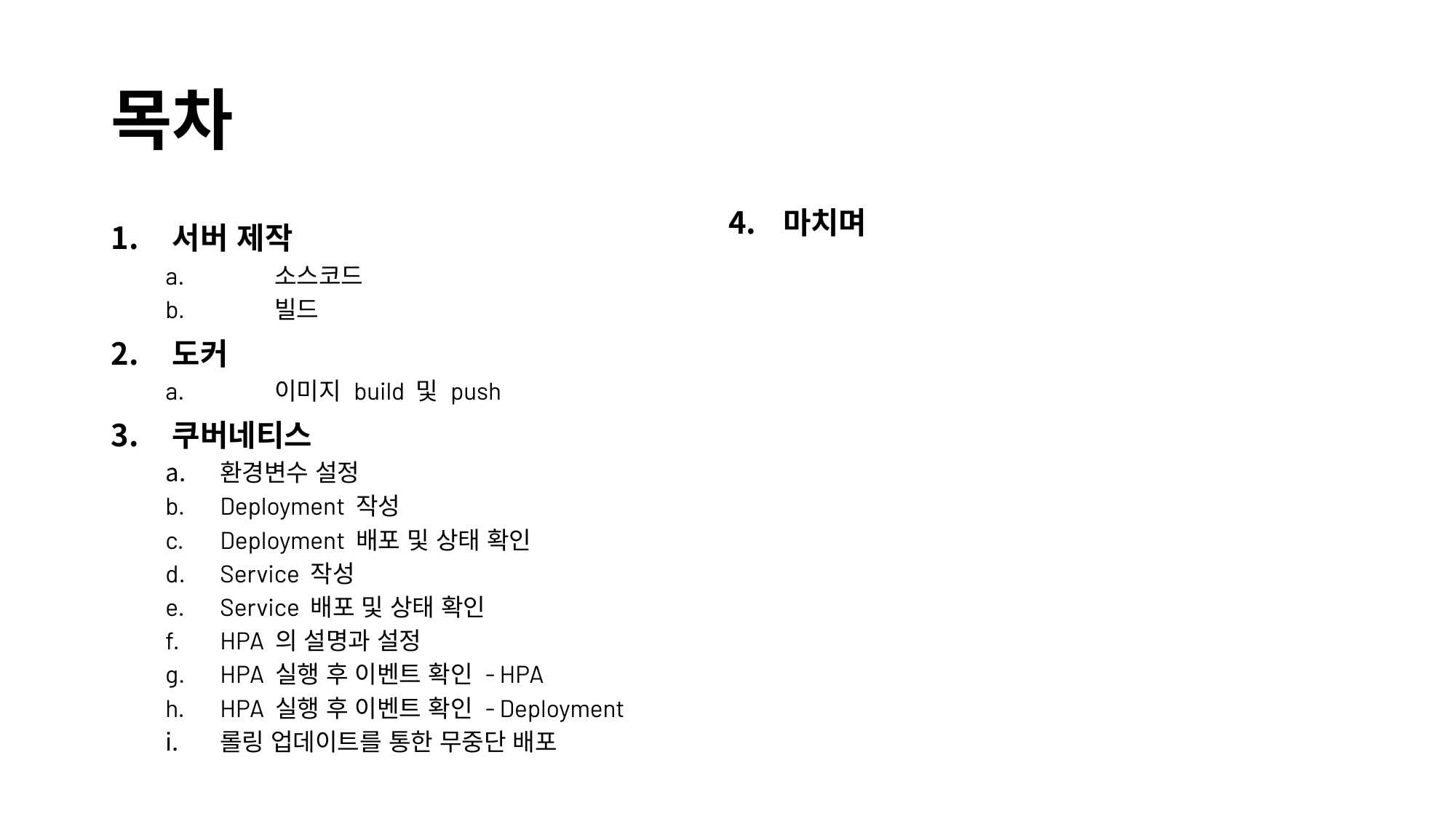

# 목차
마치며

서버 제작
a. 	소스코드
b. 	빌드
도커
a. 	이미지 build 및 push
쿠버네티스
환경변수 설정
Deployment 작성
Deployment 배포 및 상태 확인
Service 작성
Service 배포 및 상태 확인
HPA 의 설명과 설정
HPA 실행 후 이벤트 확인 - HPA
HPA 실행 후 이벤트 확인 - Deployment
롤링 업데이트를 통한 무중단 배포